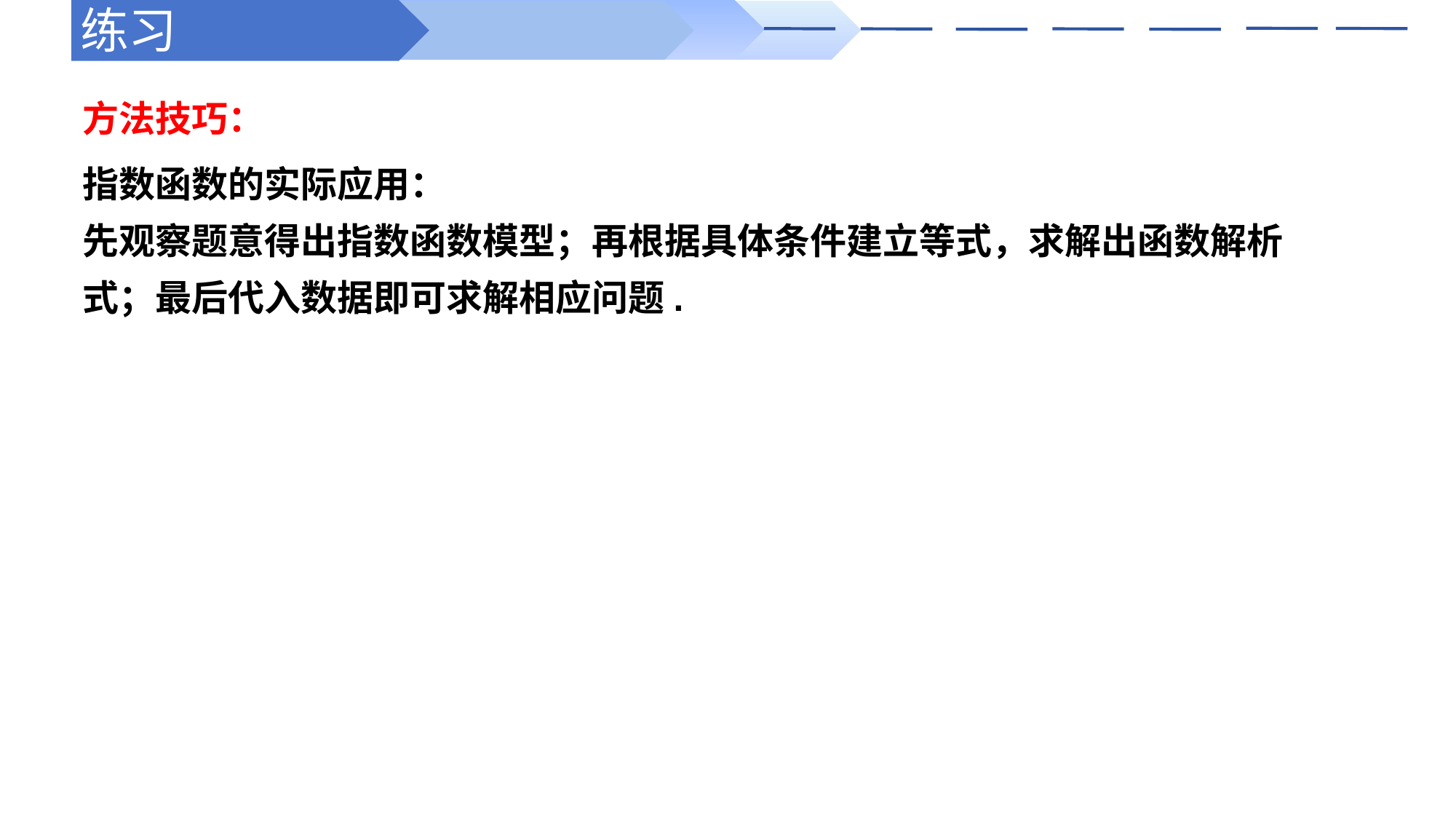

练习

方法技巧：
指数函数的实际应用：
先观察题意得出指数函数模型；再根据具体条件建立等式，求解出函数解析式；最后代入数据即可求解相应问题.